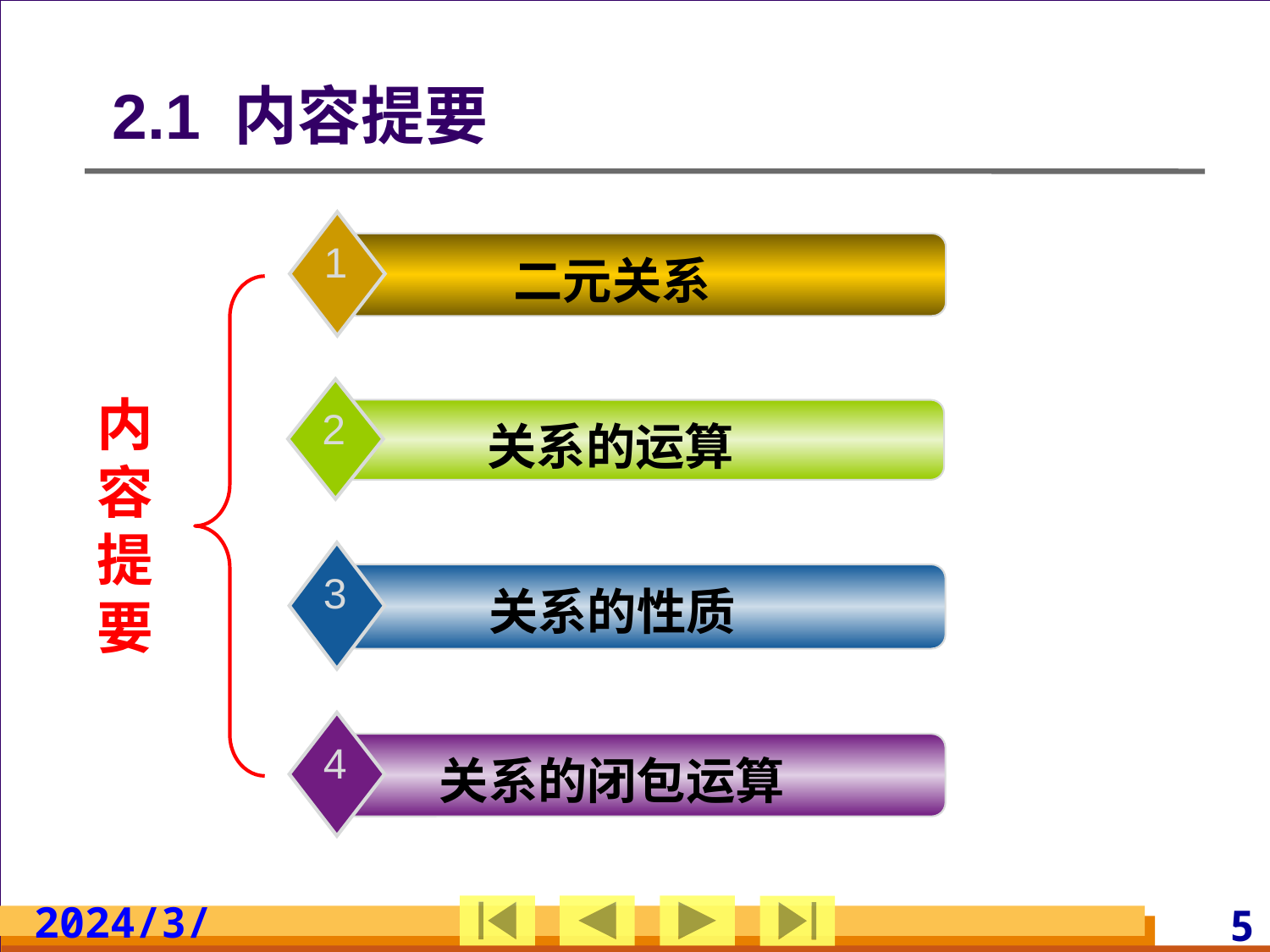

# 2.1 内容提要

1

二元关系

2

关系的运算
内容提要

3

关系的性质

4

关系的闭包运算
2024/3/10